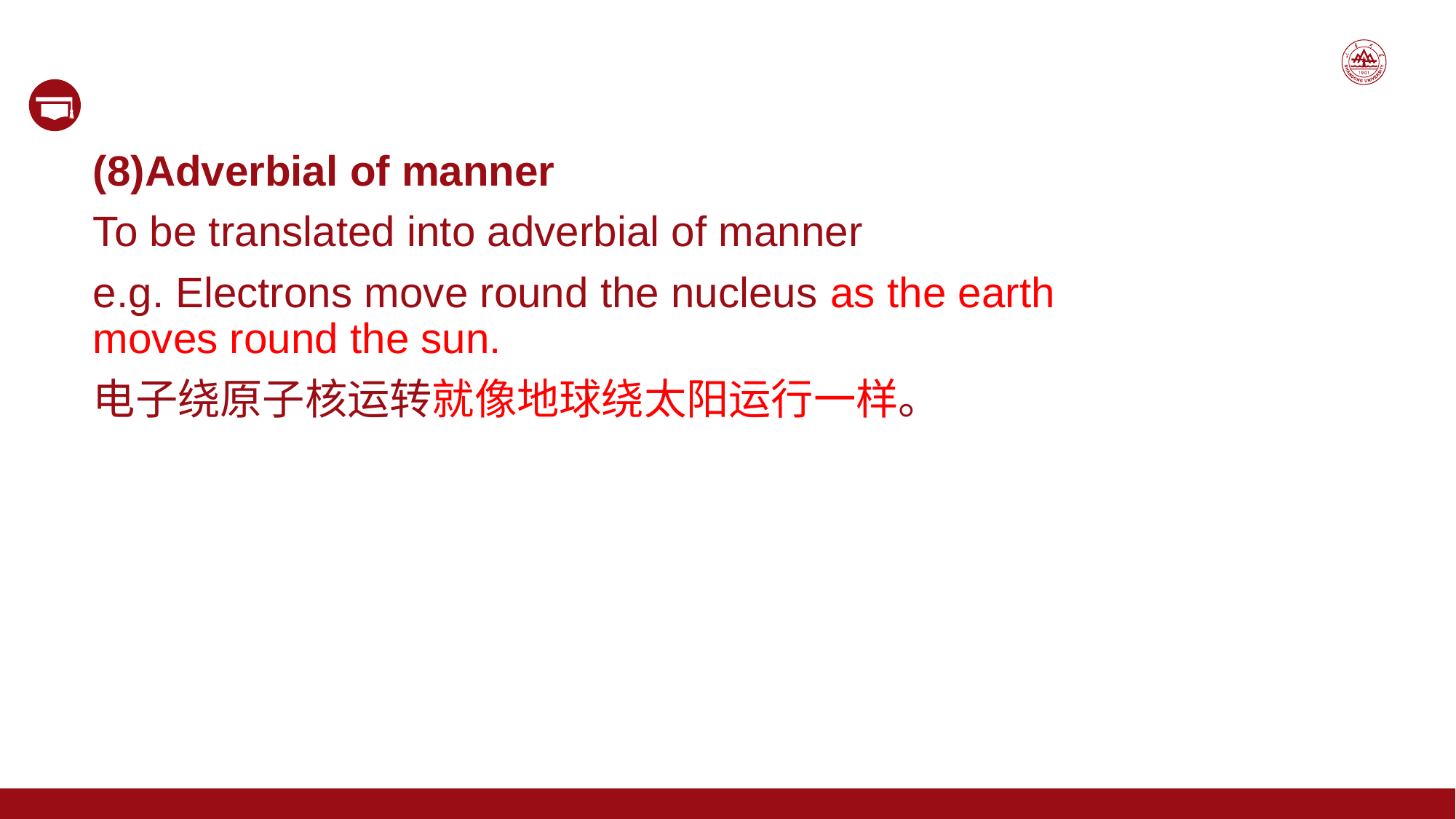

(8)Adverbial of manner
To be translated into adverbial of manner
e.g. Electrons move round the nucleus as the earth moves round the sun.
电子绕原子核运转就像地球绕太阳运行一样。